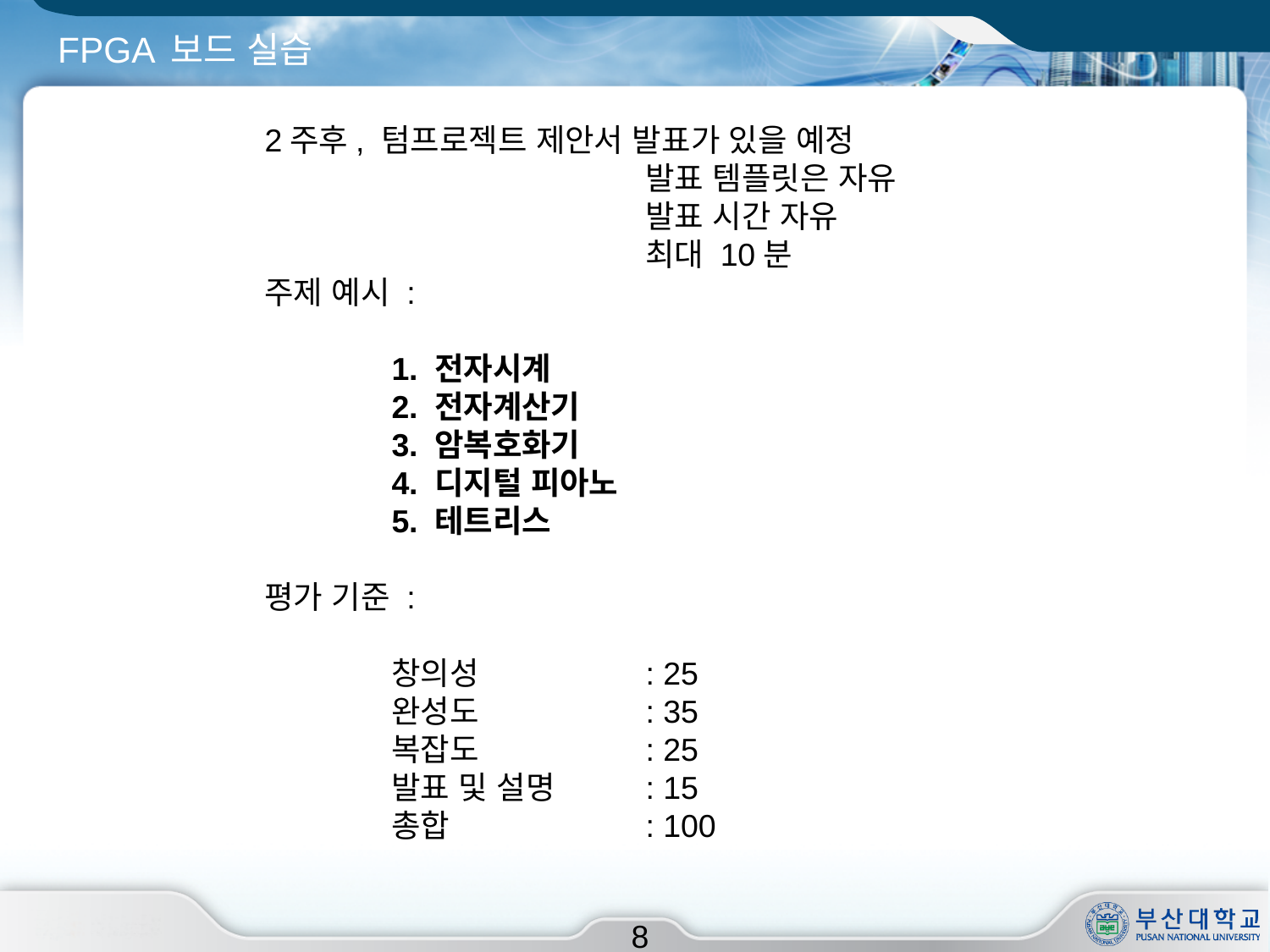

# FPGA 보드 실습
2주후, 텀프로젝트 제안서 발표가 있을 예정
			발표 템플릿은 자유
			발표 시간 자유
			최대 10분
주제 예시 :

	1. 전자시계
	2. 전자계산기
	3. 암복호화기
	4. 디지털 피아노
	5. 테트리스

평가 기준 :

	창의성 		: 25
	완성도 		: 35
	복잡도 		: 25
	발표 및 설명 	: 15
	총합 		: 100
8